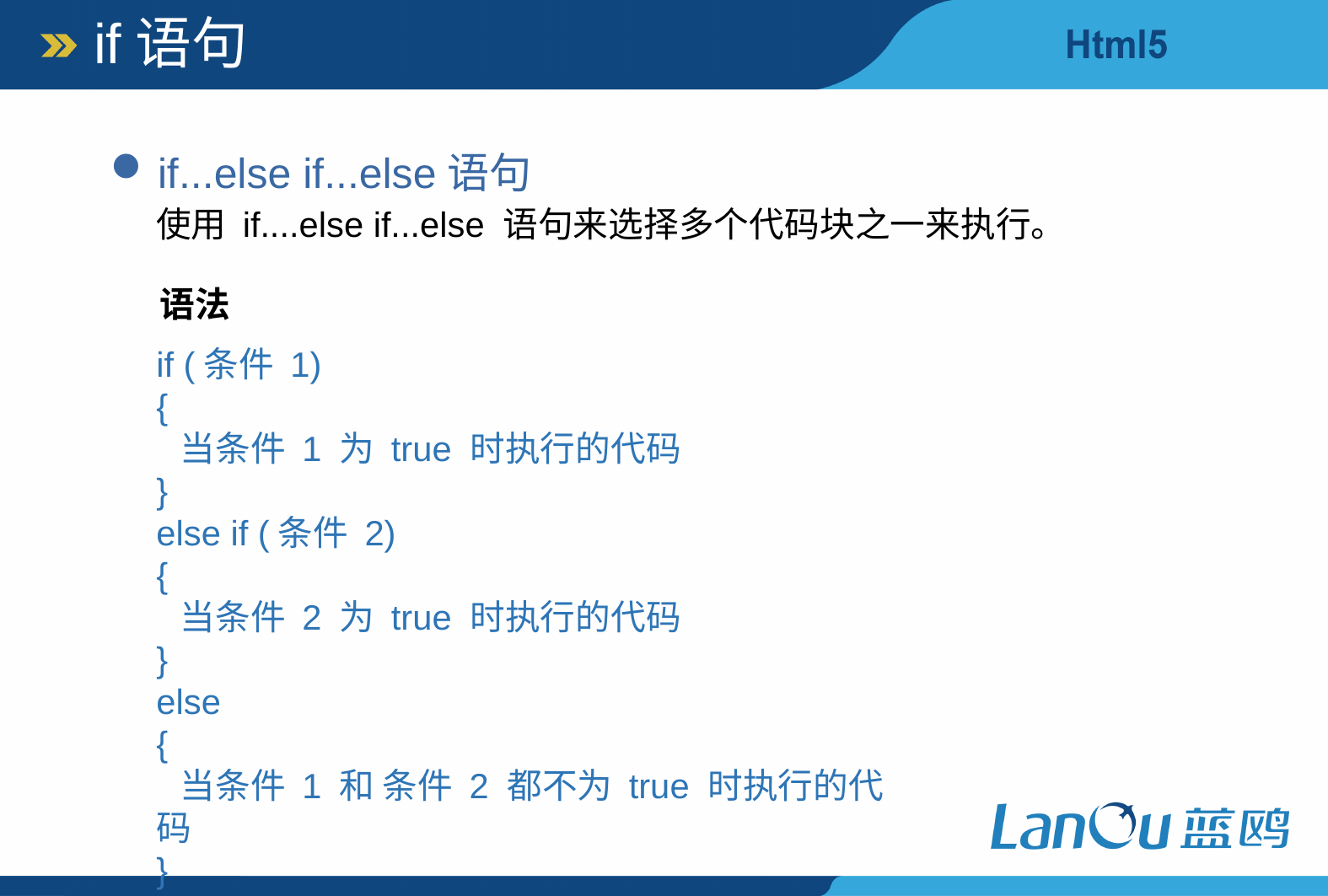

if语句
if...else if...else语句
使用 if....else if...else 语句来选择多个代码块之一来执行。
语法
if (条件 1)
{
  当条件 1 为 true 时执行的代码
}
else if (条件 2)
{
  当条件 2 为 true 时执行的代码
}
else
{
  当条件 1 和 条件 2 都不为 true 时执行的代码
}